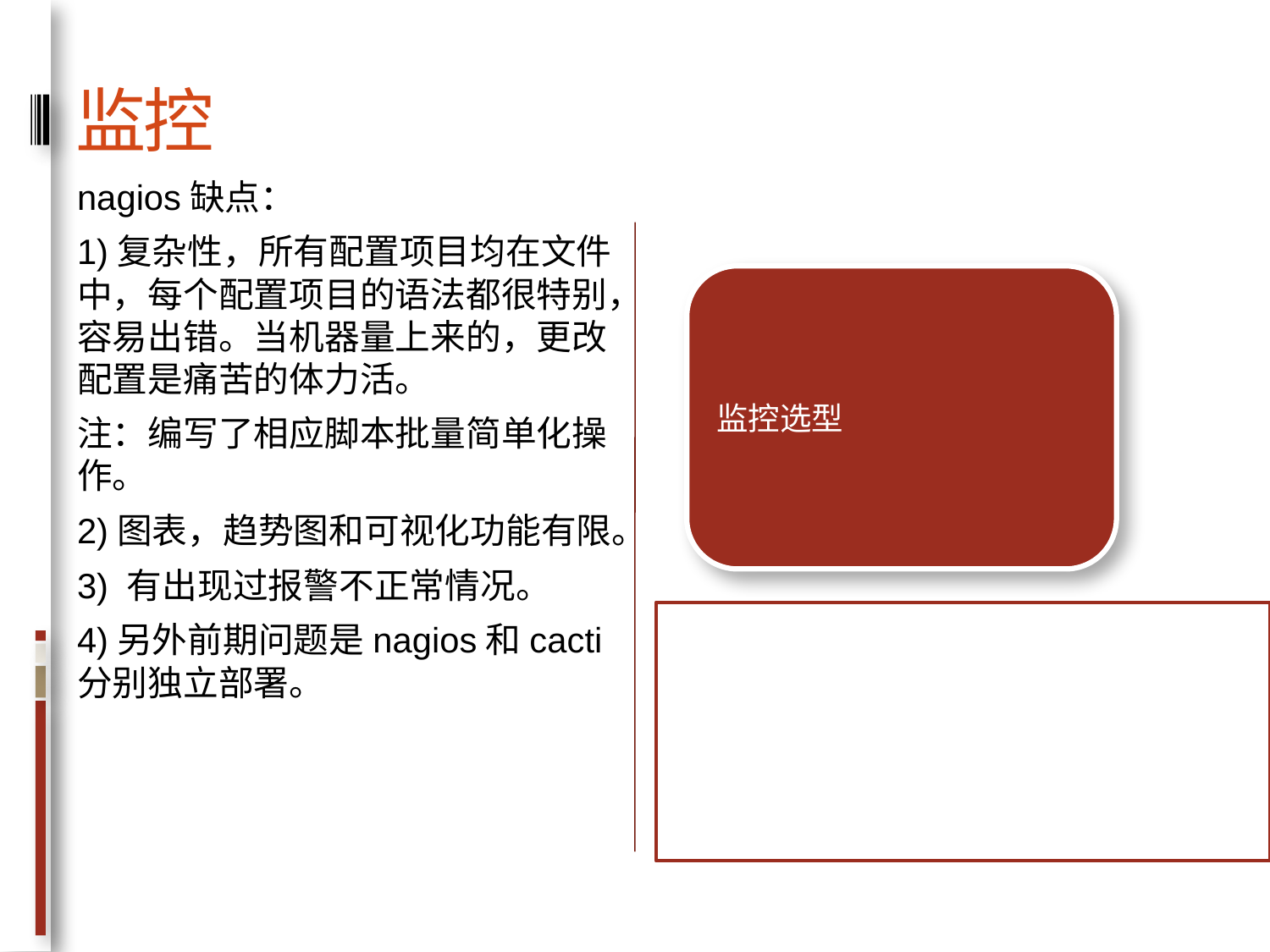

# 监控
nagios缺点：
1)复杂性，所有配置项目均在文件中，每个配置项目的语法都很特别，容易出错。当机器量上来的，更改配置是痛苦的体力活。
注：编写了相应脚本批量简单化操作。
2)图表，趋势图和可视化功能有限。
3) 有出现过报警不正常情况。
4)另外前期问题是nagios和cacti分别独立部署。
监控选型